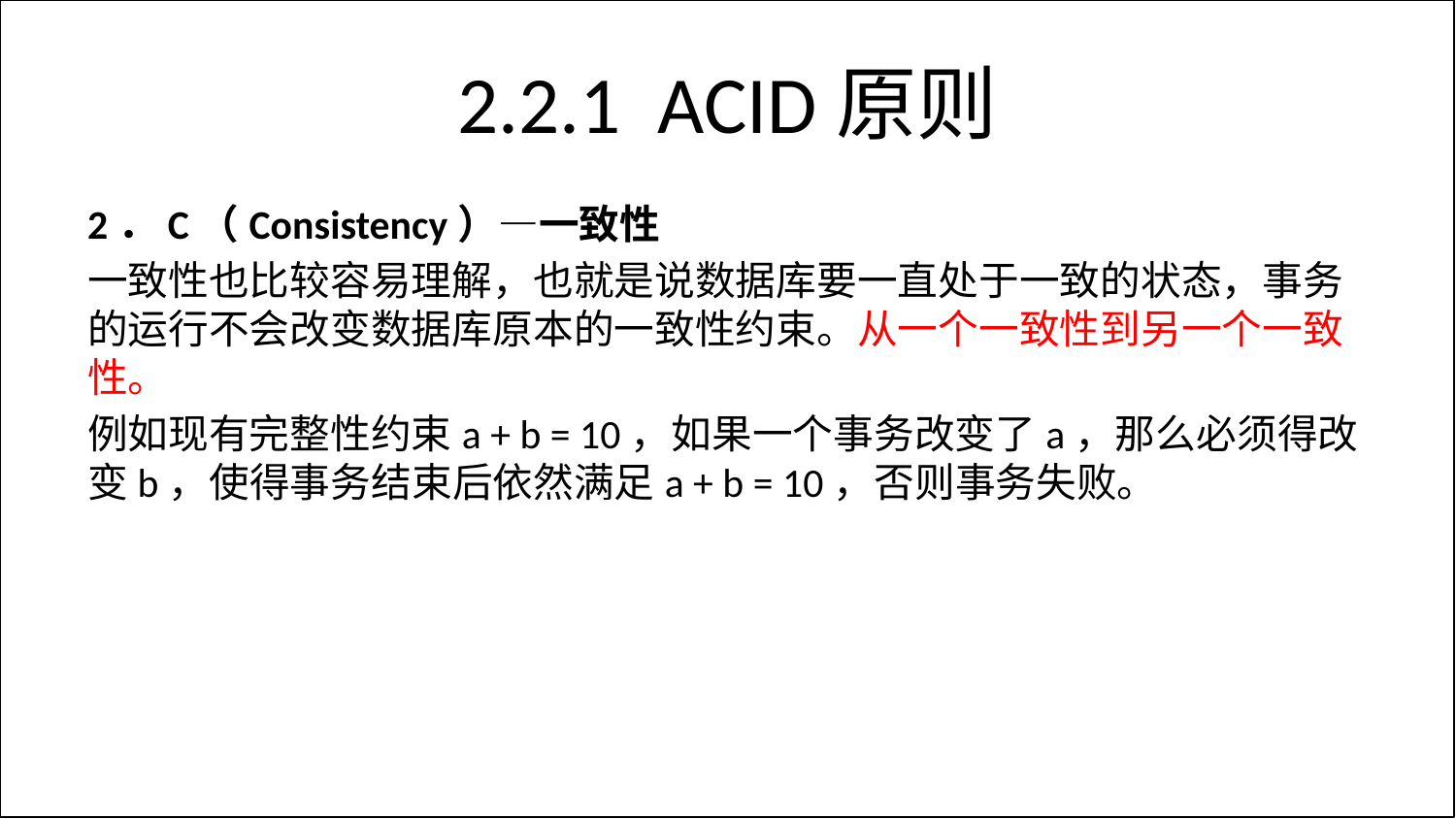

# 2.2.1  ACID原则
2．C（Consistency）—一致性
一致性也比较容易理解，也就是说数据库要一直处于一致的状态，事务的运行不会改变数据库原本的一致性约束。从一个一致性到另一个一致性。
例如现有完整性约束a + b = 10，如果一个事务改变了a，那么必须得改变b，使得事务结束后依然满足a + b = 10，否则事务失败。